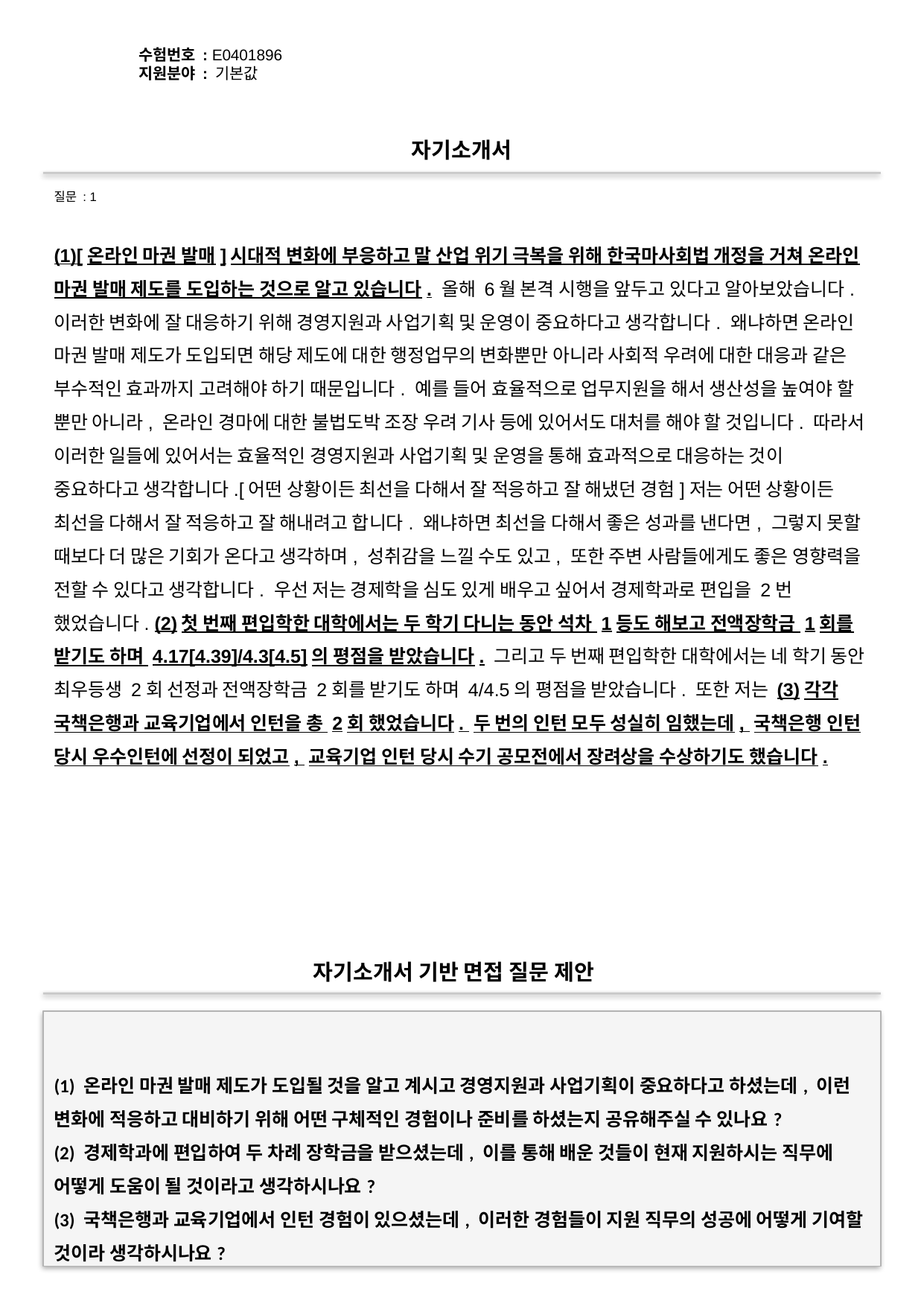

수험번호 : E0401896
지원분야 : 기본값
#

자기소개서

질문 : 1

(1)[온라인 마권 발매]시대적 변화에 부응하고 말 산업 위기 극복을 위해 한국마사회법 개정을 거쳐 온라인 마권 발매 제도를 도입하는 것으로 알고 있습니다. 올해 6월 본격 시행을 앞두고 있다고 알아보았습니다. 이러한 변화에 잘 대응하기 위해 경영지원과 사업기획 및 운영이 중요하다고 생각합니다. 왜냐하면 온라인 마권 발매 제도가 도입되면 해당 제도에 대한 행정업무의 변화뿐만 아니라 사회적 우려에 대한 대응과 같은 부수적인 효과까지 고려해야 하기 때문입니다. 예를 들어 효율적으로 업무지원을 해서 생산성을 높여야 할 뿐만 아니라, 온라인 경마에 대한 불법도박 조장 우려 기사 등에 있어서도 대처를 해야 할 것입니다. 따라서 이러한 일들에 있어서는 효율적인 경영지원과 사업기획 및 운영을 통해 효과적으로 대응하는 것이 중요하다고 생각합니다.[어떤 상황이든 최선을 다해서 잘 적응하고 잘 해냈던 경험]저는 어떤 상황이든 최선을 다해서 잘 적응하고 잘 해내려고 합니다. 왜냐하면 최선을 다해서 좋은 성과를 낸다면, 그렇지 못할 때보다 더 많은 기회가 온다고 생각하며, 성취감을 느낄 수도 있고, 또한 주변 사람들에게도 좋은 영향력을 전할 수 있다고 생각합니다. 우선 저는 경제학을 심도 있게 배우고 싶어서 경제학과로 편입을 2번 했었습니다. (2)첫 번째 편입학한 대학에서는 두 학기 다니는 동안 석차 1등도 해보고 전액장학금 1회를 받기도 하며 4.17[4.39]/4.3[4.5]의 평점을 받았습니다. 그리고 두 번째 편입학한 대학에서는 네 학기 동안 최우등생 2회 선정과 전액장학금 2회를 받기도 하며 4/4.5의 평점을 받았습니다. 또한 저는 (3)각각 국책은행과 교육기업에서 인턴을 총 2회 했었습니다. 두 번의 인턴 모두 성실히 임했는데, 국책은행 인턴 당시 우수인턴에 선정이 되었고, 교육기업 인턴 당시 수기 공모전에서 장려상을 수상하기도 했습니다.

자기소개서 기반 면접 질문 제안

(1) 온라인 마권 발매 제도가 도입될 것을 알고 계시고 경영지원과 사업기획이 중요하다고 하셨는데, 이런 변화에 적응하고 대비하기 위해 어떤 구체적인 경험이나 준비를 하셨는지 공유해주실 수 있나요?
(2) 경제학과에 편입하여 두 차례 장학금을 받으셨는데, 이를 통해 배운 것들이 현재 지원하시는 직무에 어떻게 도움이 될 것이라고 생각하시나요?
(3) 국책은행과 교육기업에서 인턴 경험이 있으셨는데, 이러한 경험들이 지원 직무의 성공에 어떻게 기여할 것이라 생각하시나요?